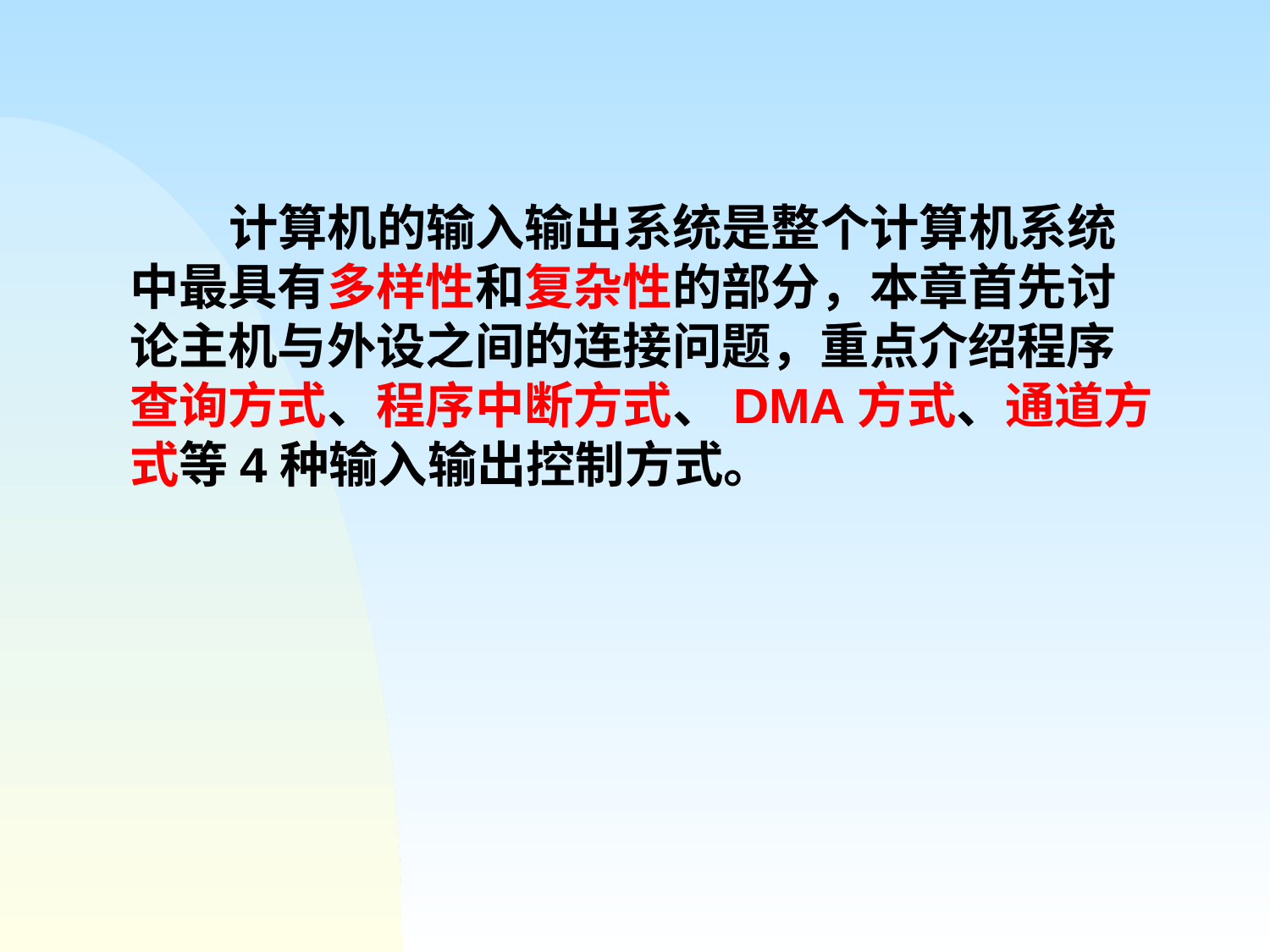

计算机的输入输出系统是整个计算机系统中最具有多样性和复杂性的部分，本章首先讨论主机与外设之间的连接问题，重点介绍程序查询方式、程序中断方式、DMA方式、通道方式等4种输入输出控制方式。
115